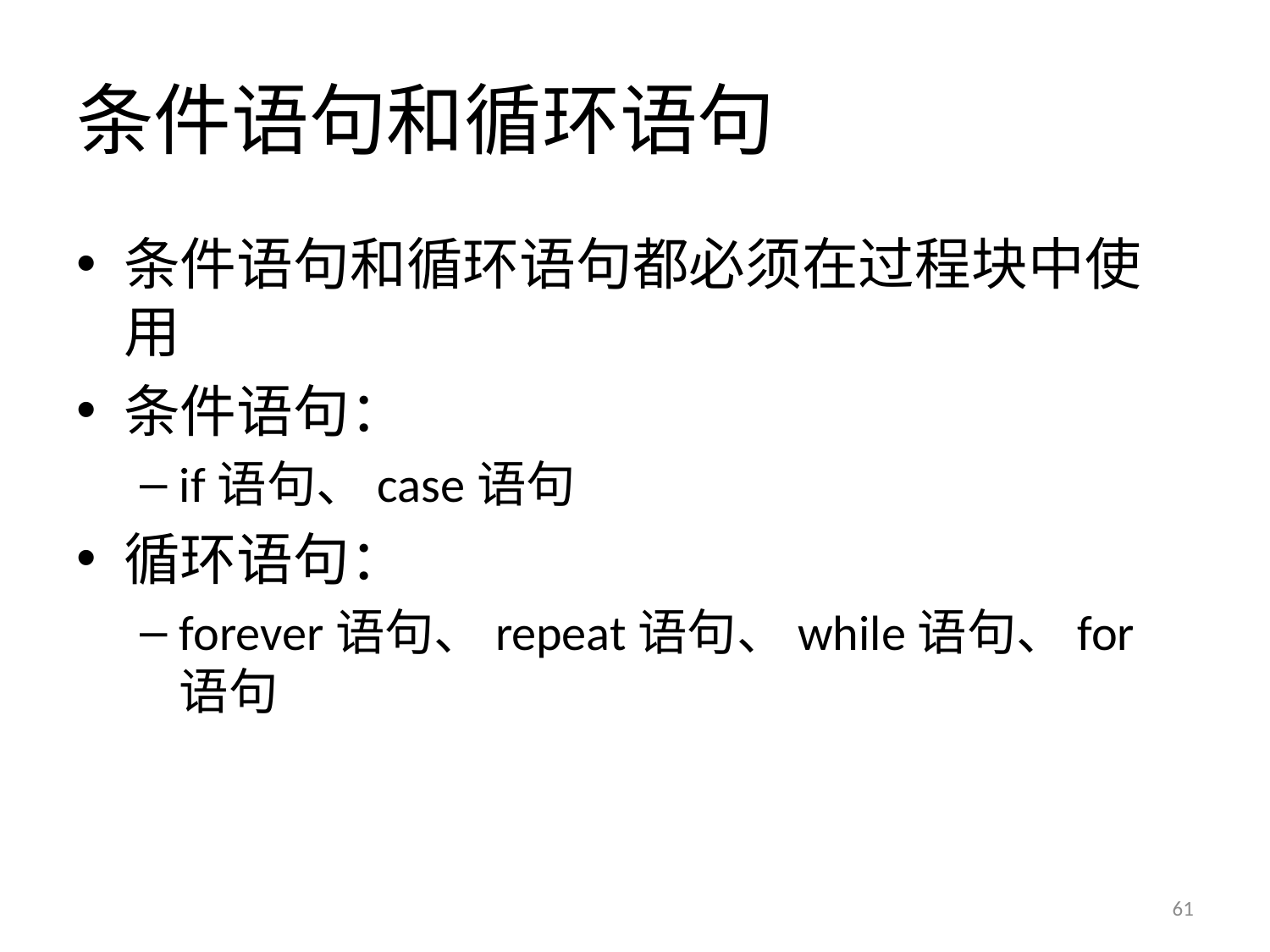

# 条件语句和循环语句
条件语句和循环语句都必须在过程块中使用
条件语句：
if语句、case语句
循环语句：
forever语句、repeat语句、while语句、for语句

61